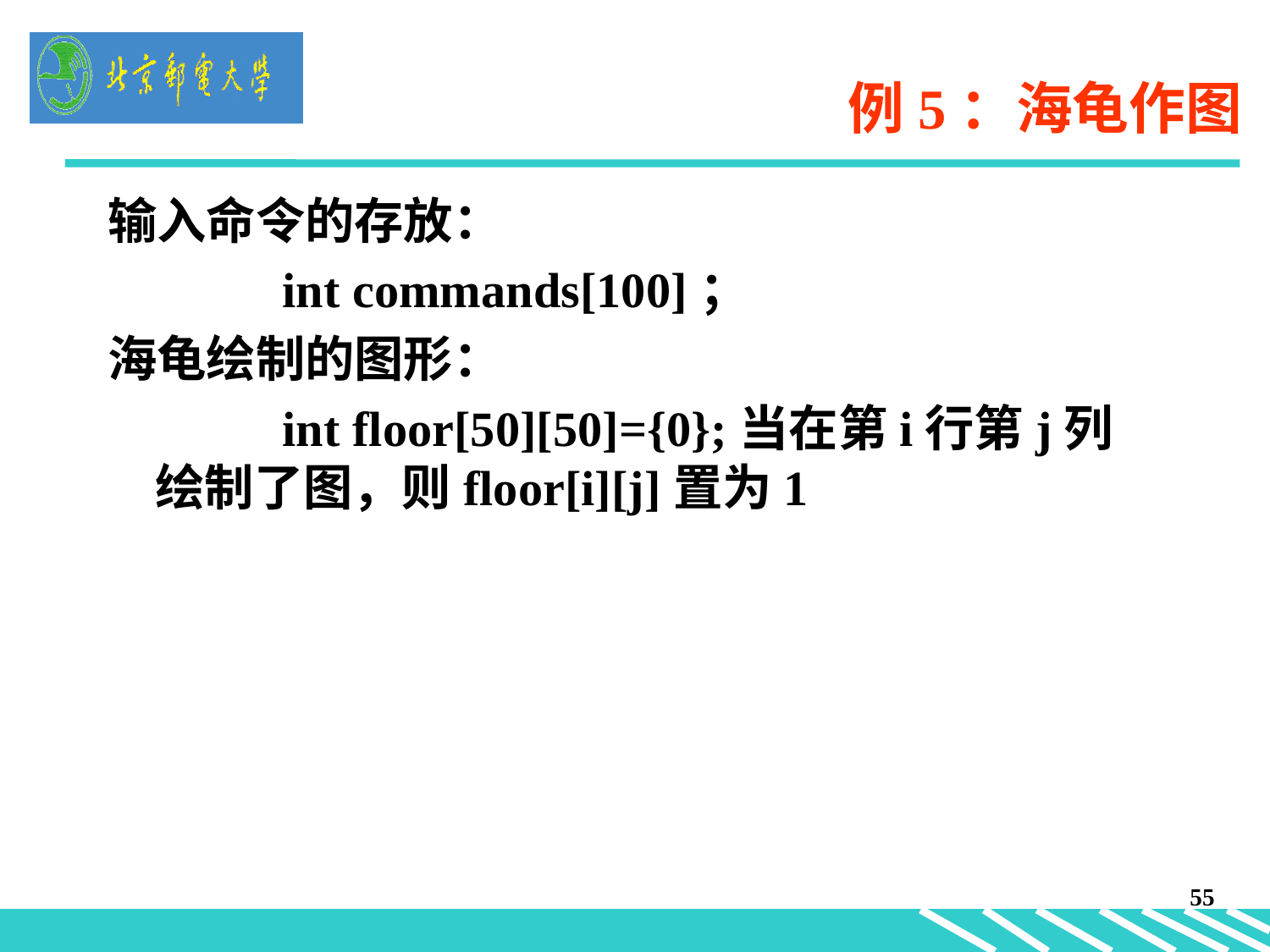

# 例5：海龟作图
输入命令的存放：
		int commands[100]；
海龟绘制的图形：
		int floor[50][50]={0};当在第i行第j列绘制了图，则floor[i][j]置为1
55